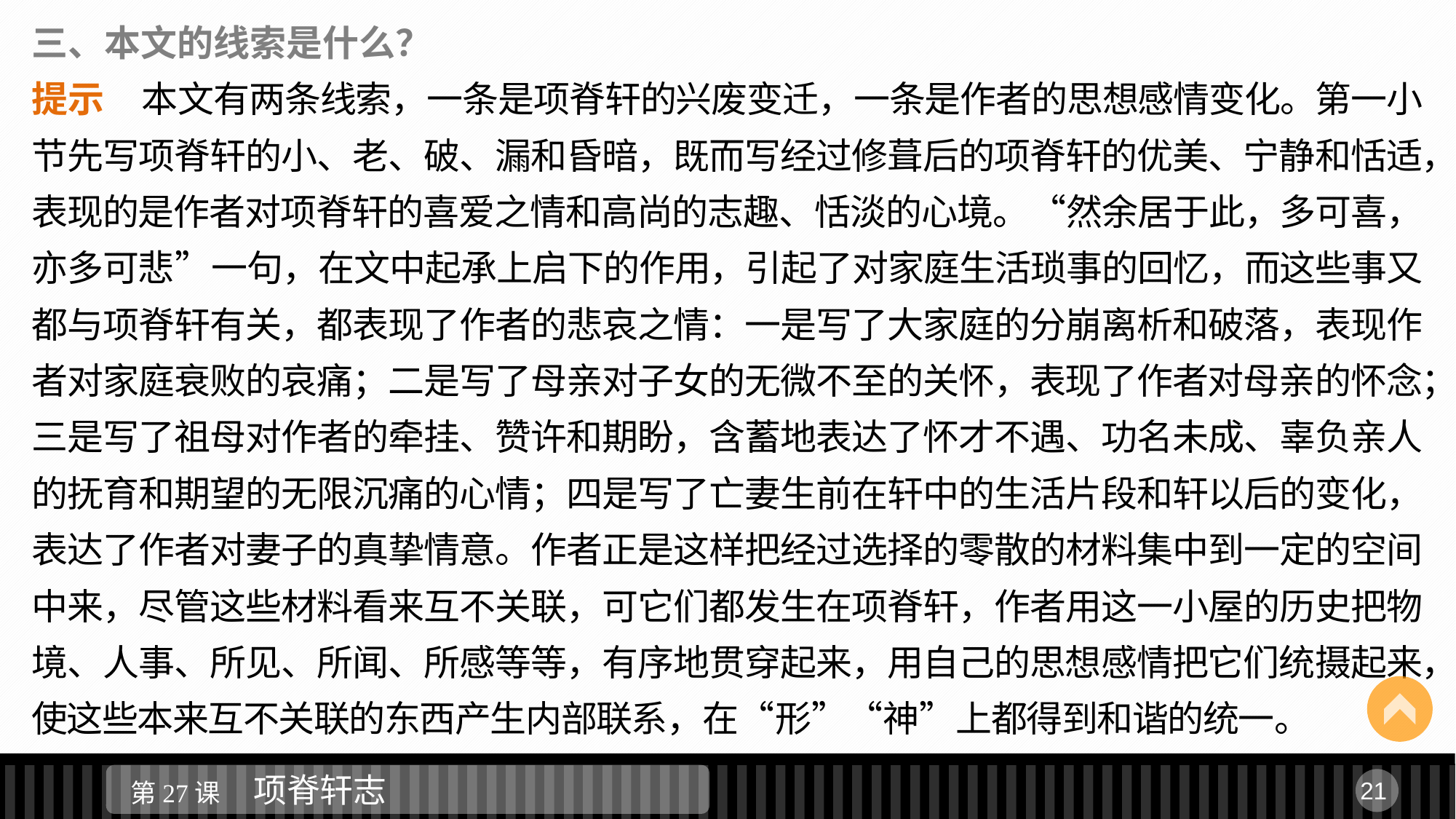

三、本文的线索是什么？
提示　本文有两条线索，一条是项脊轩的兴废变迁，一条是作者的思想感情变化。第一小节先写项脊轩的小、老、破、漏和昏暗，既而写经过修葺后的项脊轩的优美、宁静和恬适，表现的是作者对项脊轩的喜爱之情和高尚的志趣、恬淡的心境。“然余居于此，多可喜，亦多可悲”一句，在文中起承上启下的作用，引起了对家庭生活琐事的回忆，而这些事又都与项脊轩有关，都表现了作者的悲哀之情：一是写了大家庭的分崩离析和破落，表现作者对家庭衰败的哀痛；二是写了母亲对子女的无微不至的关怀，表现了作者对母亲的怀念；三是写了祖母对作者的牵挂、赞许和期盼，含蓄地表达了怀才不遇、功名未成、辜负亲人的抚育和期望的无限沉痛的心情；四是写了亡妻生前在轩中的生活片段和轩以后的变化，表达了作者对妻子的真挚情意。作者正是这样把经过选择的零散的材料集中到一定的空间中来，尽管这些材料看来互不关联，可它们都发生在项脊轩，作者用这一小屋的历史把物境、人事、所见、所闻、所感等等，有序地贯穿起来，用自己的思想感情把它们统摄起来，使这些本来互不关联的东西产生内部联系，在“形”“神”上都得到和谐的统一。